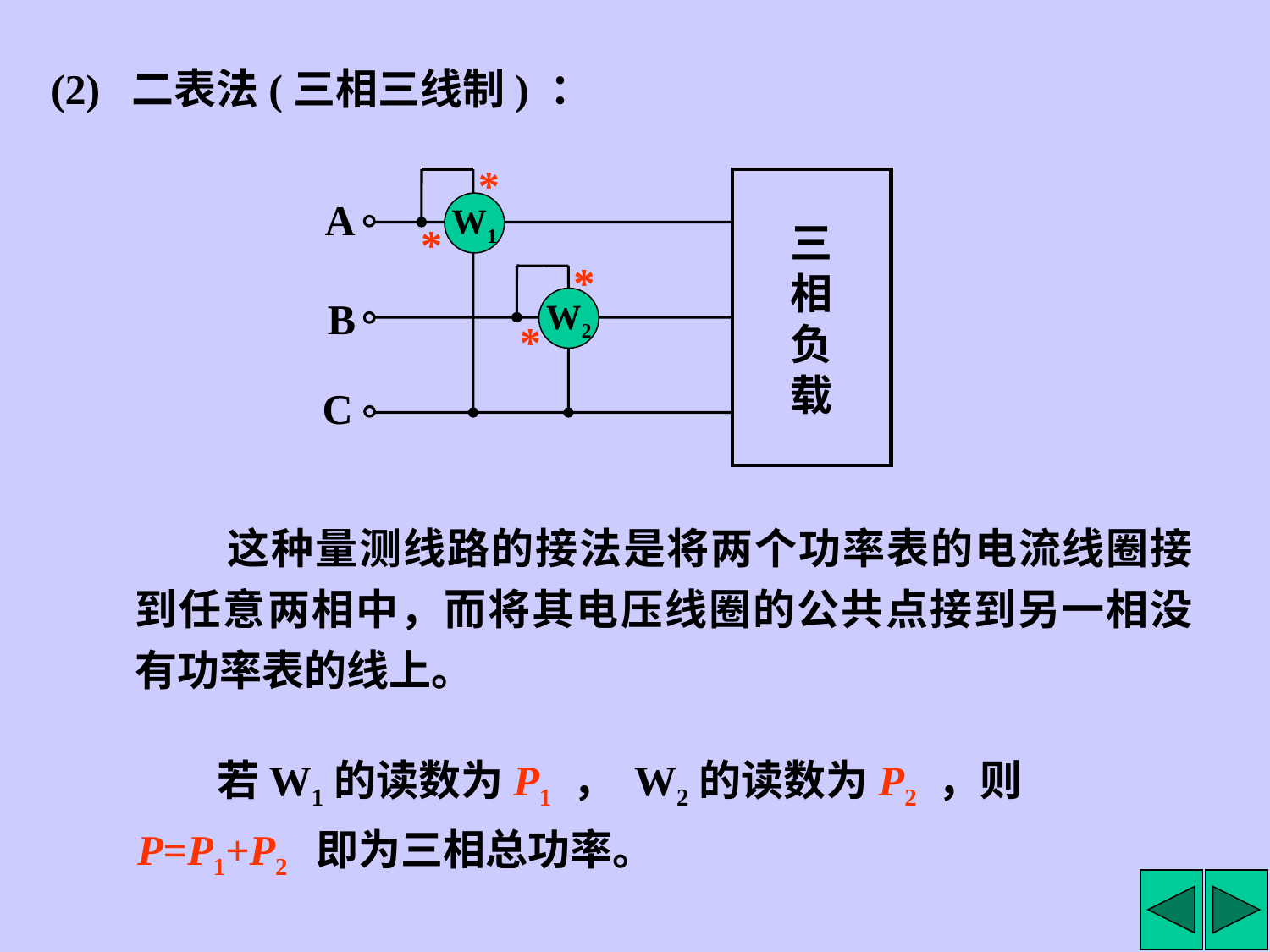

(2)  二表法(三相三线制) ：
*

三
相
负
载
A
W1
*

*

B
W2
*

C

这种量测线路的接法是将两个功率表的电流线圈接到任意两相中，而将其电压线圈的公共点接到另一相没有功率表的线上。
若W1的读数为P1 ， W2的读数为P2 ，则  P=P1+P2   即为三相总功率。